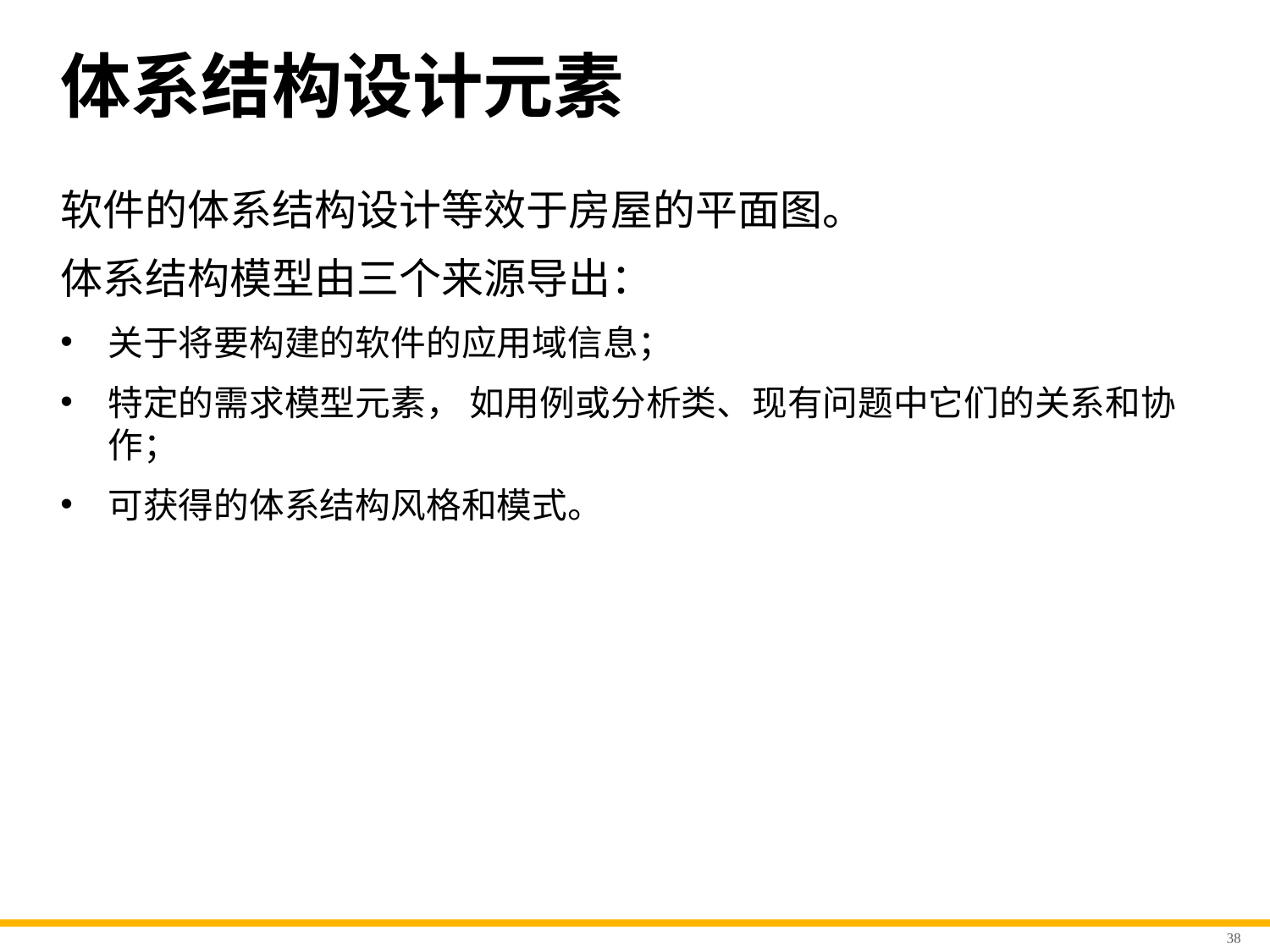

# 体系结构设计元素
软件的体系结构设计等效于房屋的平面图。
体系结构模型由三个来源导出：
关于将要构建的软件的应用域信息；
特定的需求模型元素， 如用例或分析类、现有问题中它们的关系和协作；
可获得的体系结构风格和模式。
38